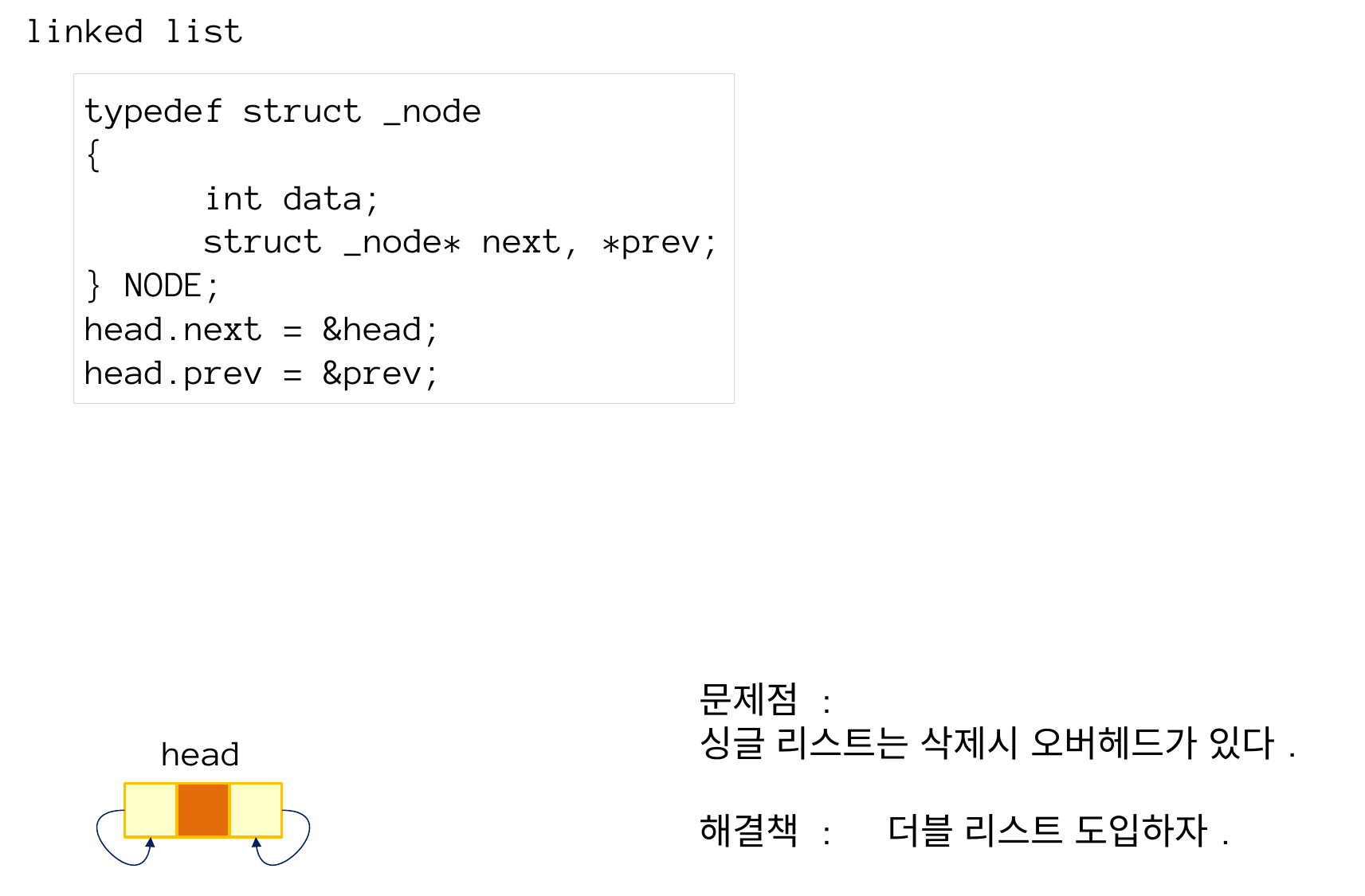

linked list
typedef struct _node
{
	int data;
	struct _node* next, *prev;
} NODE;
head.next = &head;
head.prev = &prev;
문제점 :
싱글 리스트는 삭제시 오버헤드가 있다.

해결책 :  더블 리스트 도입하자.
head